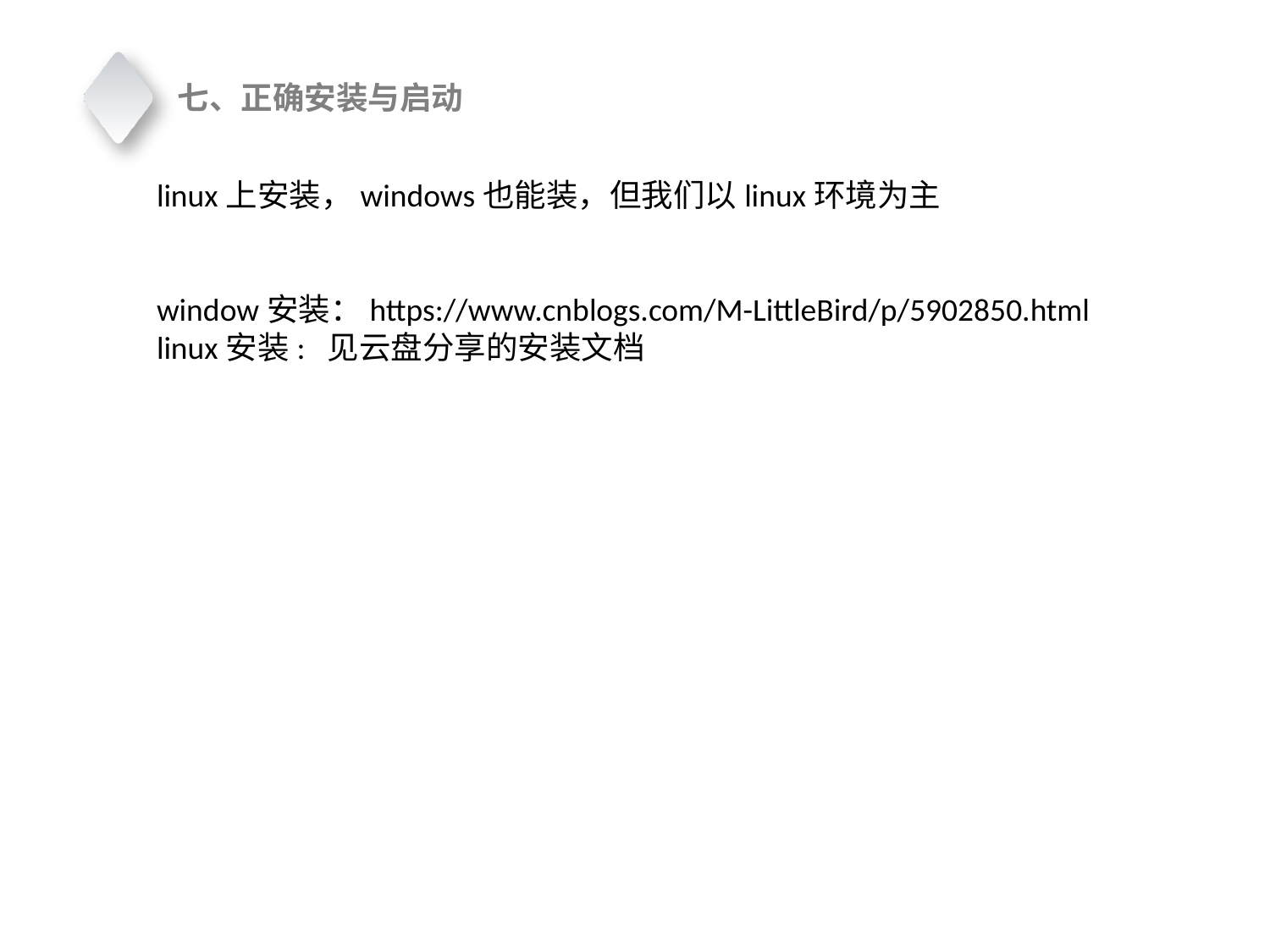

七、正确安装与启动
linux上安装，windows也能装，但我们以linux环境为主

window安装：https://www.cnblogs.com/M-LittleBird/p/5902850.html
linux安装:  见云盘分享的安装文档